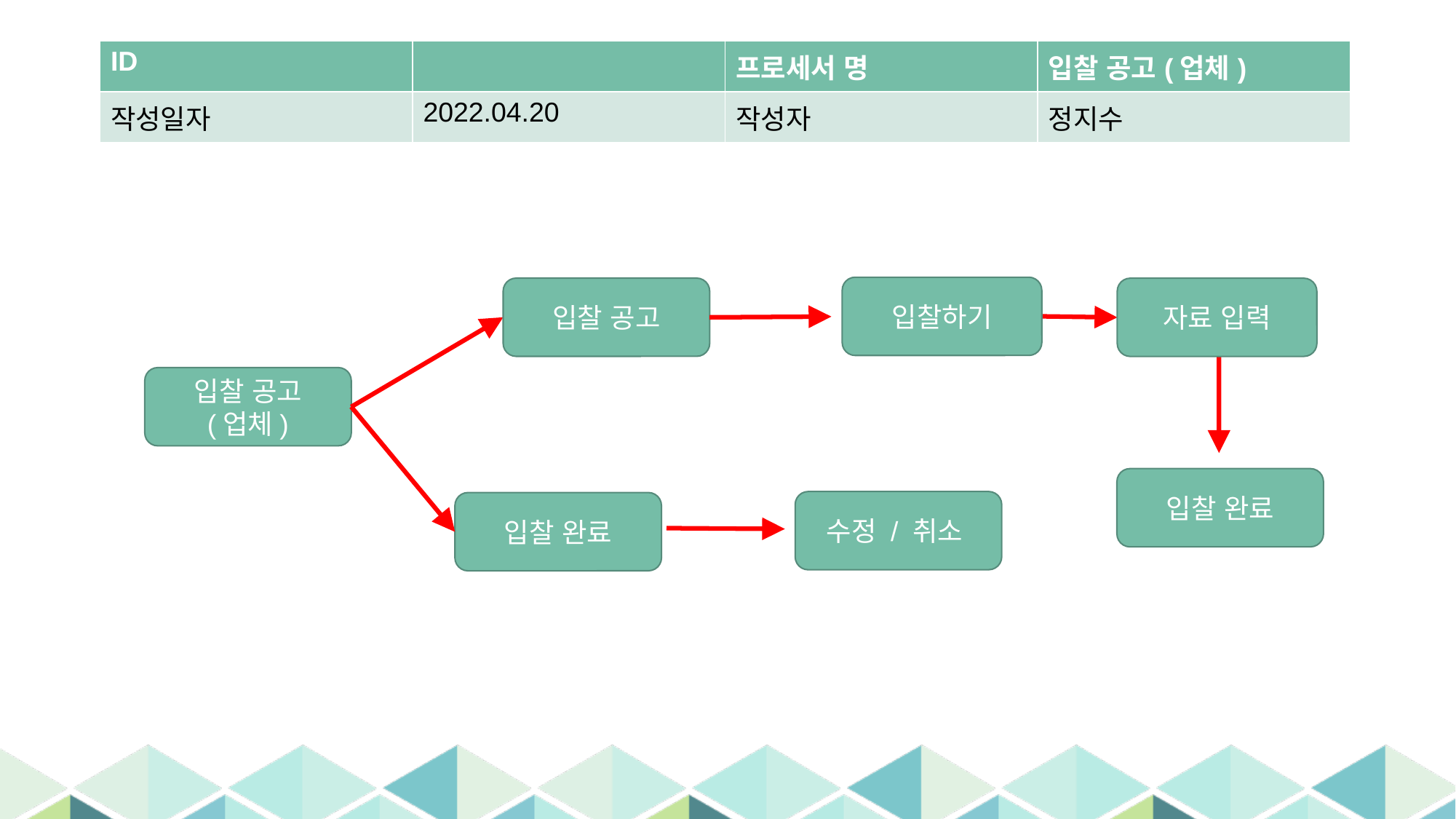

| ID |  | 프로세서 명 | 입찰 공고(업체) |
| --- | --- | --- | --- |
| 작성일자 | 2022.04.20 | 작성자 | 정지수 |
입찰하기
입찰 공고
자료 입력
입찰 공고
(업체)
입찰 완료
수정 / 취소
입찰 완료